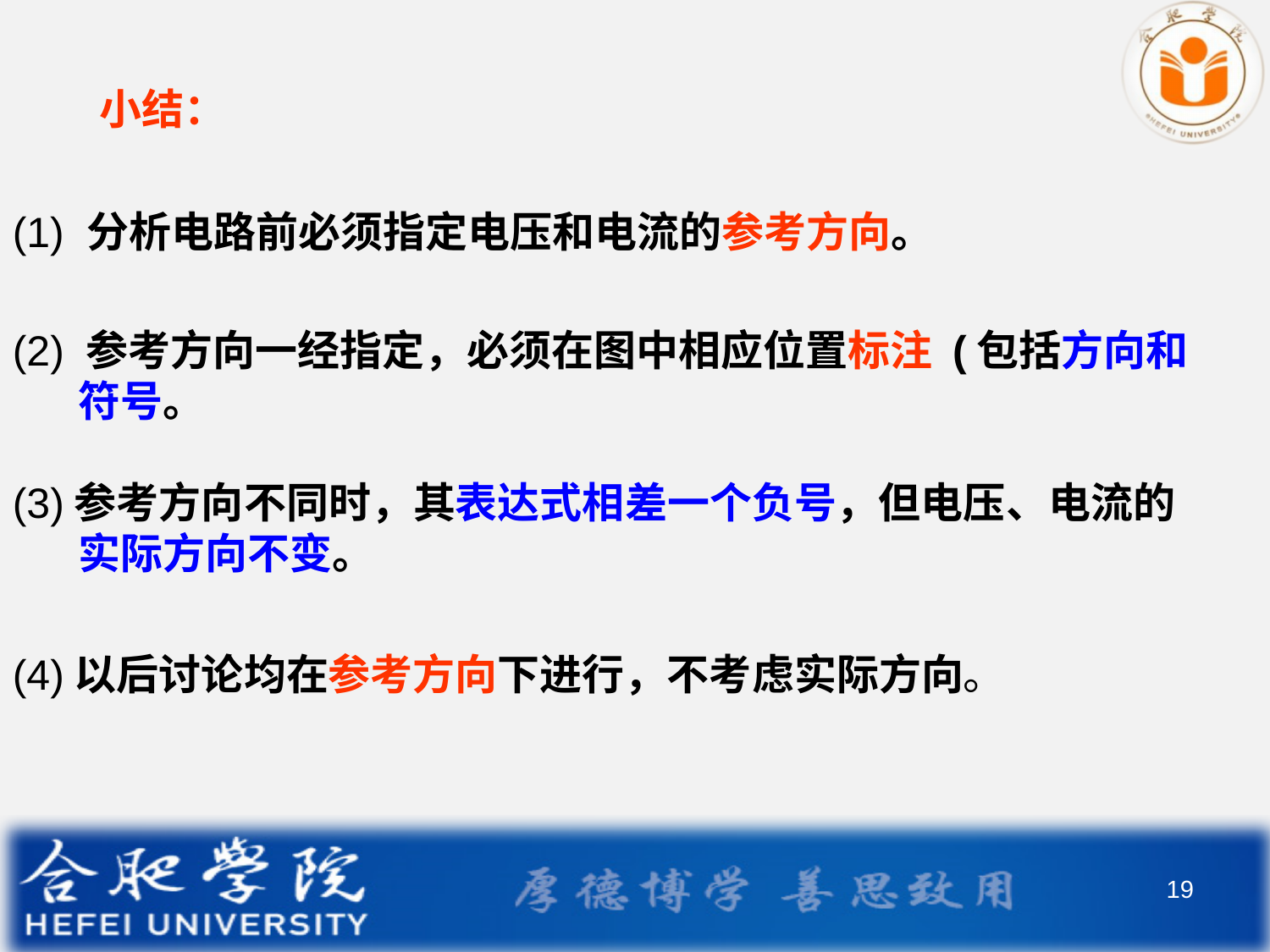

#
小结：
(1) 分析电路前必须指定电压和电流的参考方向。
(2) 参考方向一经指定，必须在图中相应位置标注 (包括方向和符号。

(3)参考方向不同时，其表达式相差一个负号，但电压、电流的实际方向不变。
(4)以后讨论均在参考方向下进行，不考虑实际方向。
19